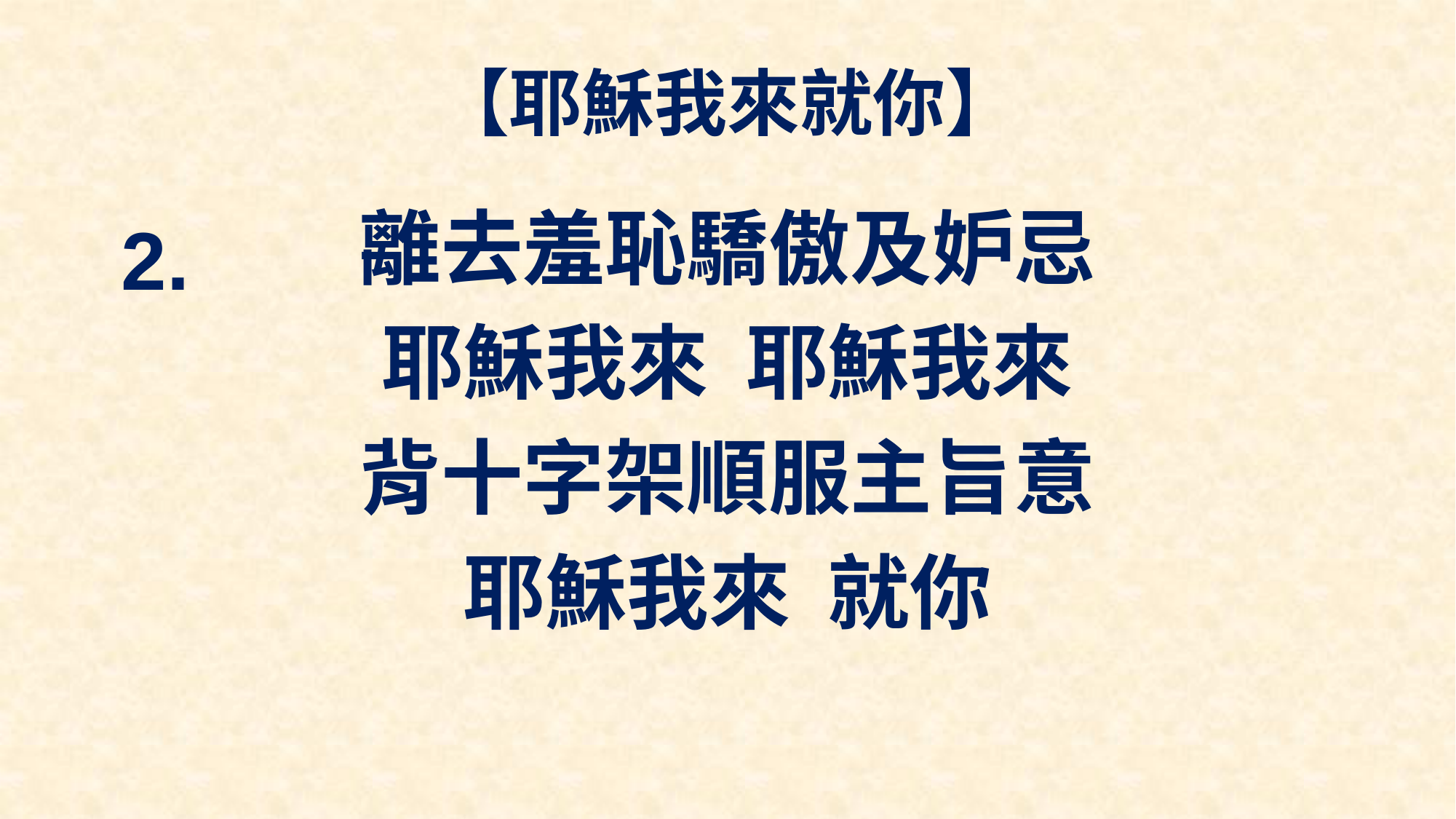

# 【耶穌我來就你】
離去羞恥驕傲及妒忌
耶穌我來  耶穌我來
背十字架順服主旨意
耶穌我來  就你
2.